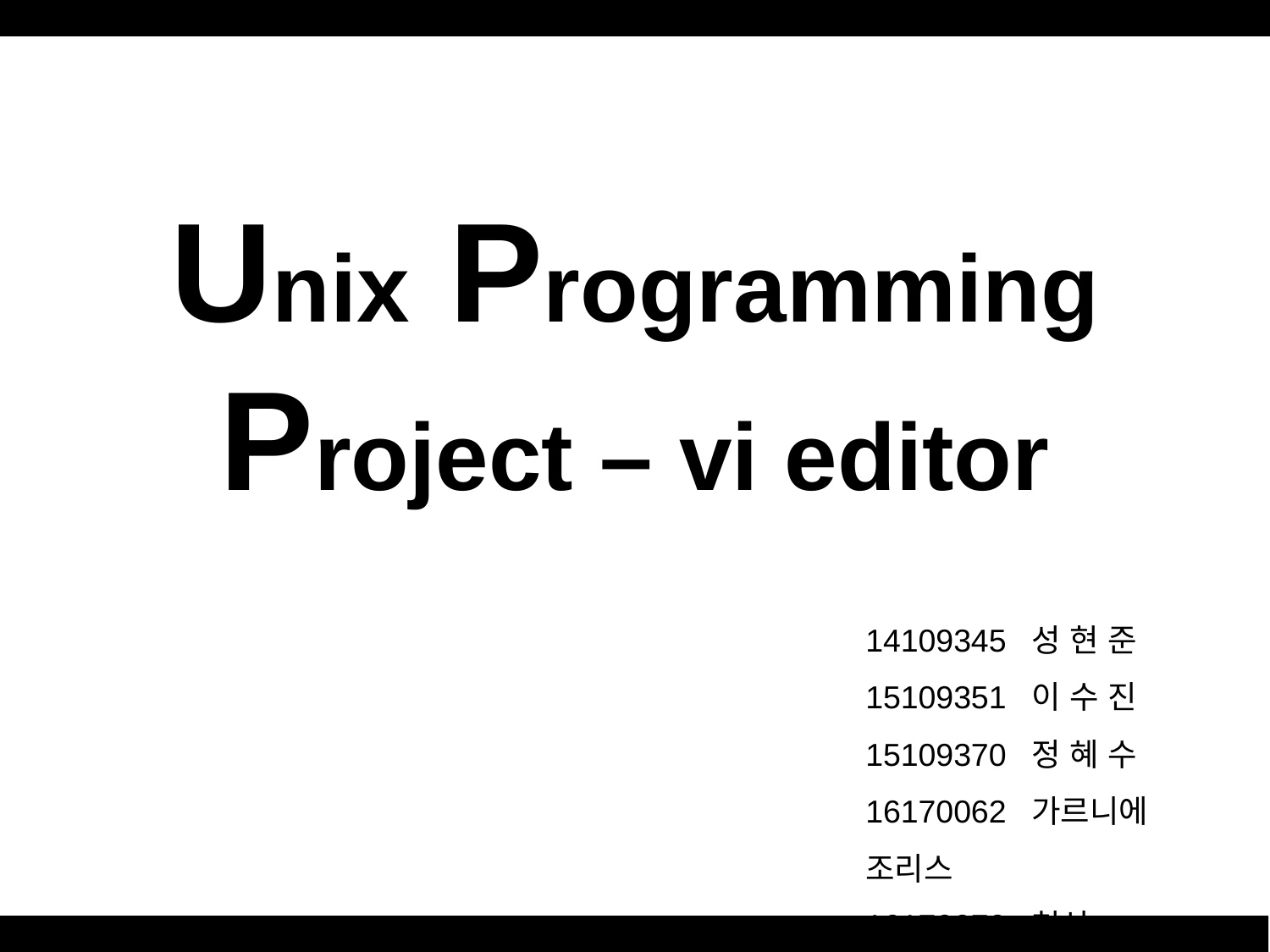

Unix Programming
Project – vi editor
14109345  성 현 준
15109351  이 수 진
15109370  정 혜 수
16170062  가르니에 조리스
16170070  천신